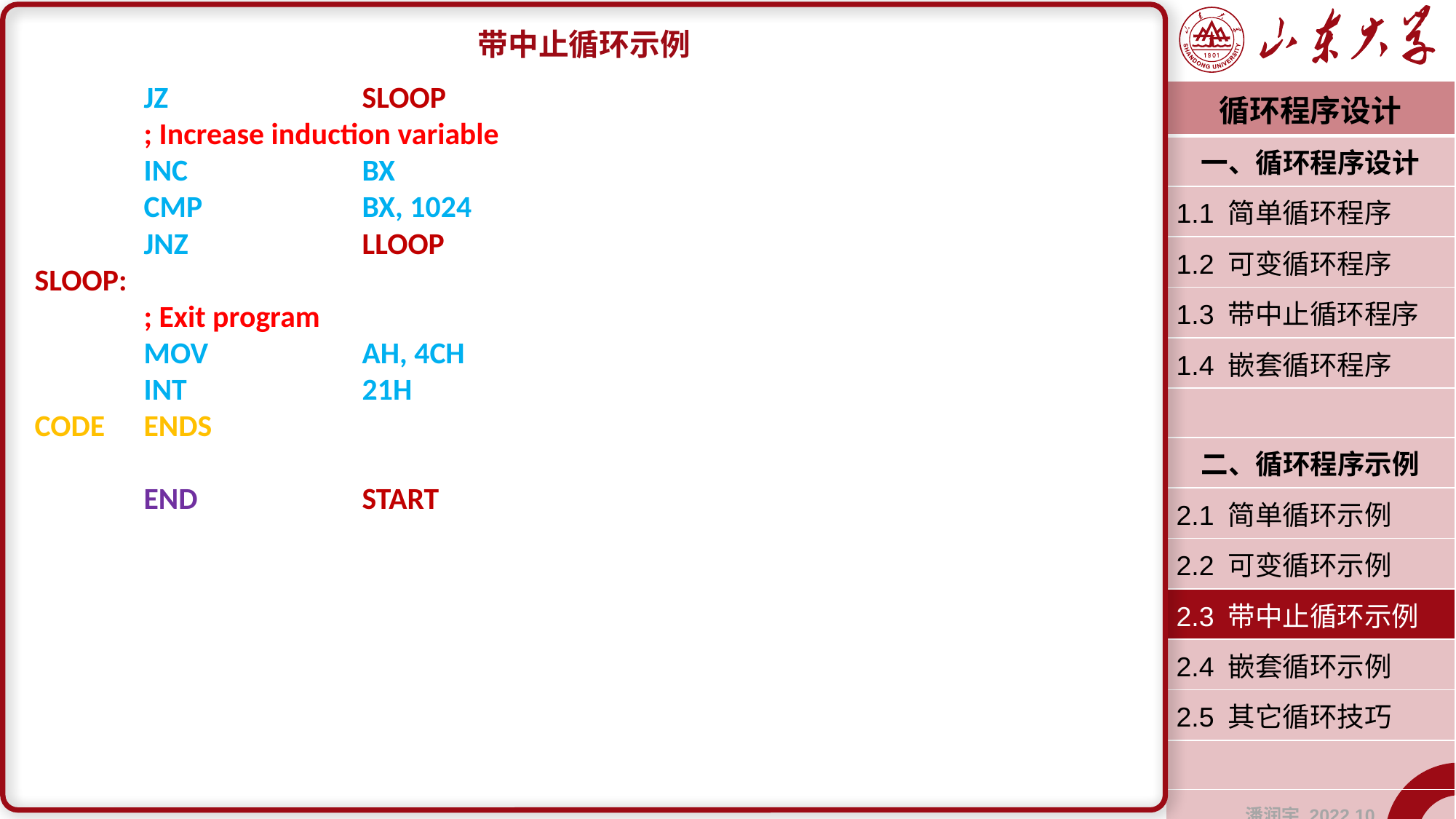

带中止循环示例
	JZ		SLOOP
	; Increase induction variable
	INC		BX
	CMP		BX, 1024
	JNZ		LLOOP
SLOOP:
	; Exit program
	MOV     		AH, 4CH
	INT		21H
CODE	ENDS

	END		START
| 循环程序设计 |
| --- |
| 一、循环程序设计 |
| 1.1 简单循环程序 |
| 1.2 可变循环程序 |
| 1.3 带中止循环程序 |
| 1.4 嵌套循环程序 |
|  |
| 二、循环程序示例 |
| 2.1 简单循环示例 |
| 2.2 可变循环示例 |
| 2.3 带中止循环示例 |
| 2.4 嵌套循环示例 |
| 2.5 其它循环技巧 |
|  |
| 潘润宇 2022.10 |